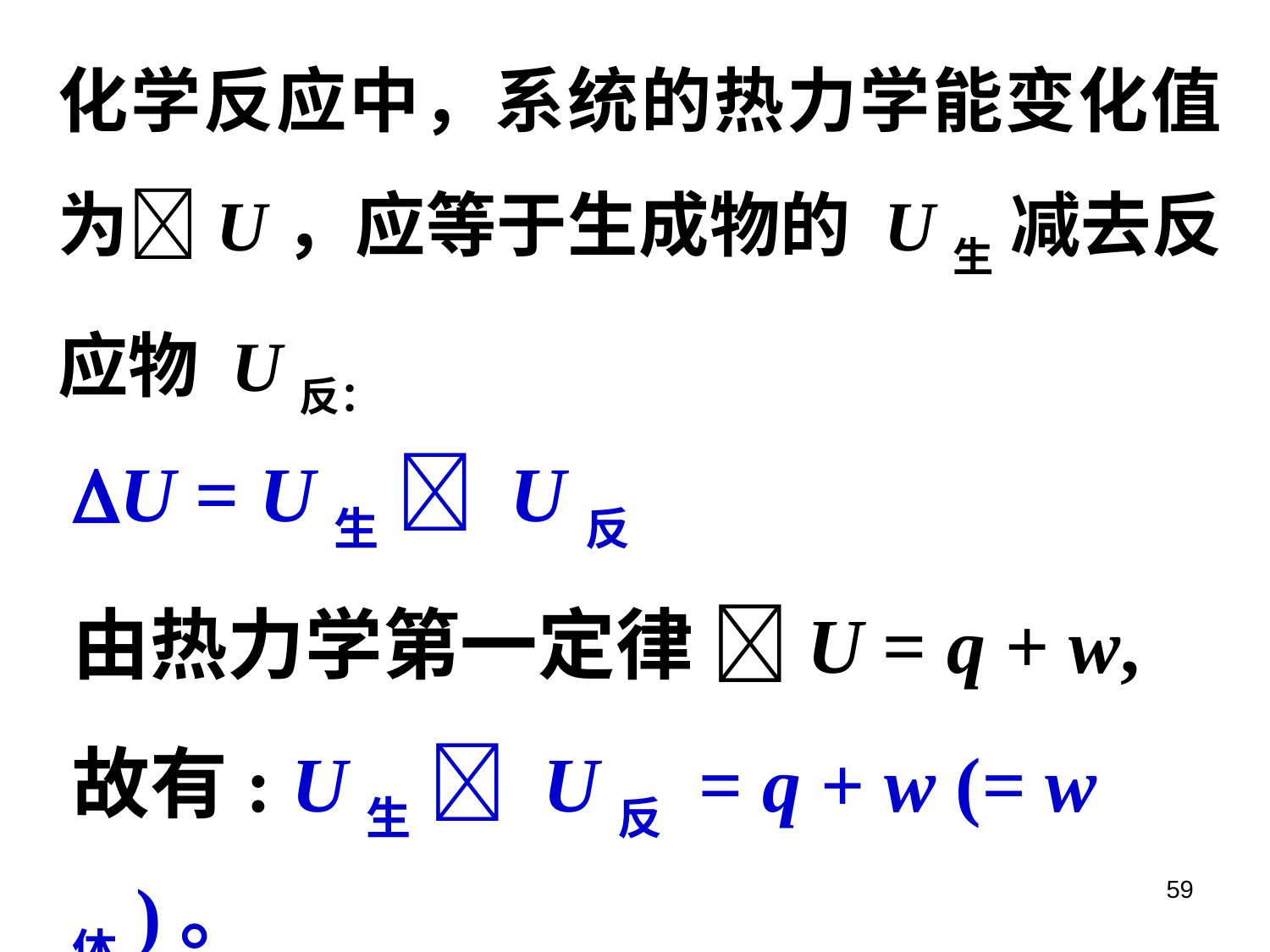

# 化学反应中，系统的热力学能变化值为ΔU，应等于生成物的 U生 减去反应物 U反：
ΔU = U生 − U反
由热力学第一定律 ΔU = q + w,
故有: U生 − U反 = q + w (= w体)。
59